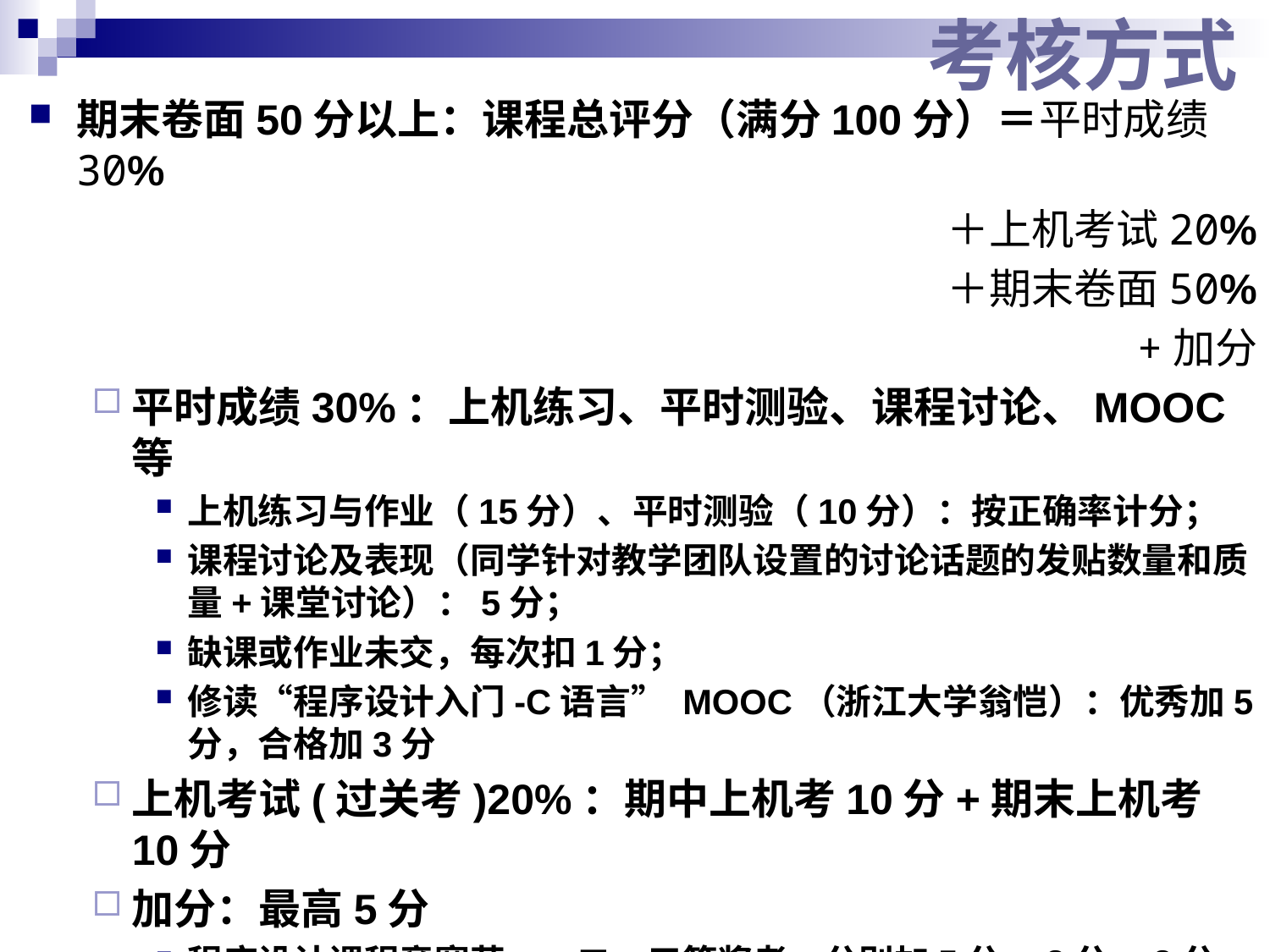

# 考核方式
期末卷面50分以上：课程总评分（满分100分）＝平时成绩30%
＋上机考试20%
＋期末卷面50%
+加分
平时成绩30%：上机练习、平时测验、课程讨论、MOOC等
上机练习与作业（15分）、平时测验（10分）：按正确率计分；
课程讨论及表现（同学针对教学团队设置的讨论话题的发贴数量和质量+课堂讨论）：5分；
缺课或作业未交，每次扣1分；
修读“程序设计入门-C语言” MOOC（浙江大学翁恺）：优秀加5分，合格加3分
上机考试(过关考)20%：期中上机考10分+期末上机考10分
加分：最高5分
程序设计课程竞赛获一、二、三等奖者，分别加5分、3分、2分
期末卷面不到50分：课程总评分＝期末卷面分